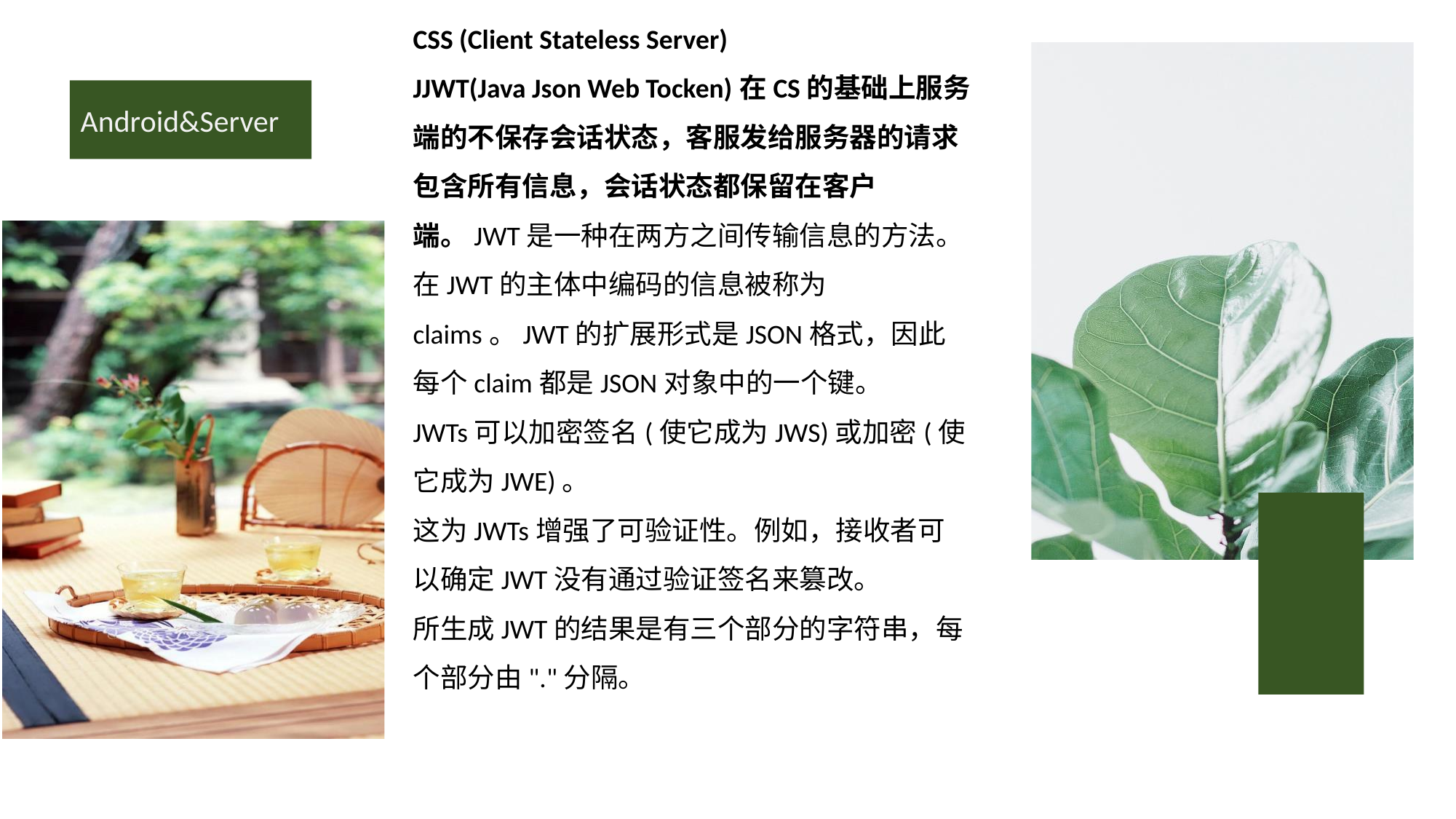

CSS (Client Stateless Server)
JJWT(Java Json Web Tocken)在CS的基础上服务端的不保存会话状态，客服发给服务器的请求包含所有信息，会话状态都保留在客户端。JWT是一种在两方之间传输信息的方法。
在JWT的主体中编码的信息被称为claims。JWT的扩展形式是JSON格式，因此每个claim都是JSON对象中的一个键。
JWTs可以加密签名(使它成为JWS)或加密(使它成为JWE)。
这为JWTs增强了可验证性。例如，接收者可以确定JWT没有通过验证签名来篡改。
所生成JWT的结果是有三个部分的字符串，每个部分由"."分隔。
在客户端。

Android&Server